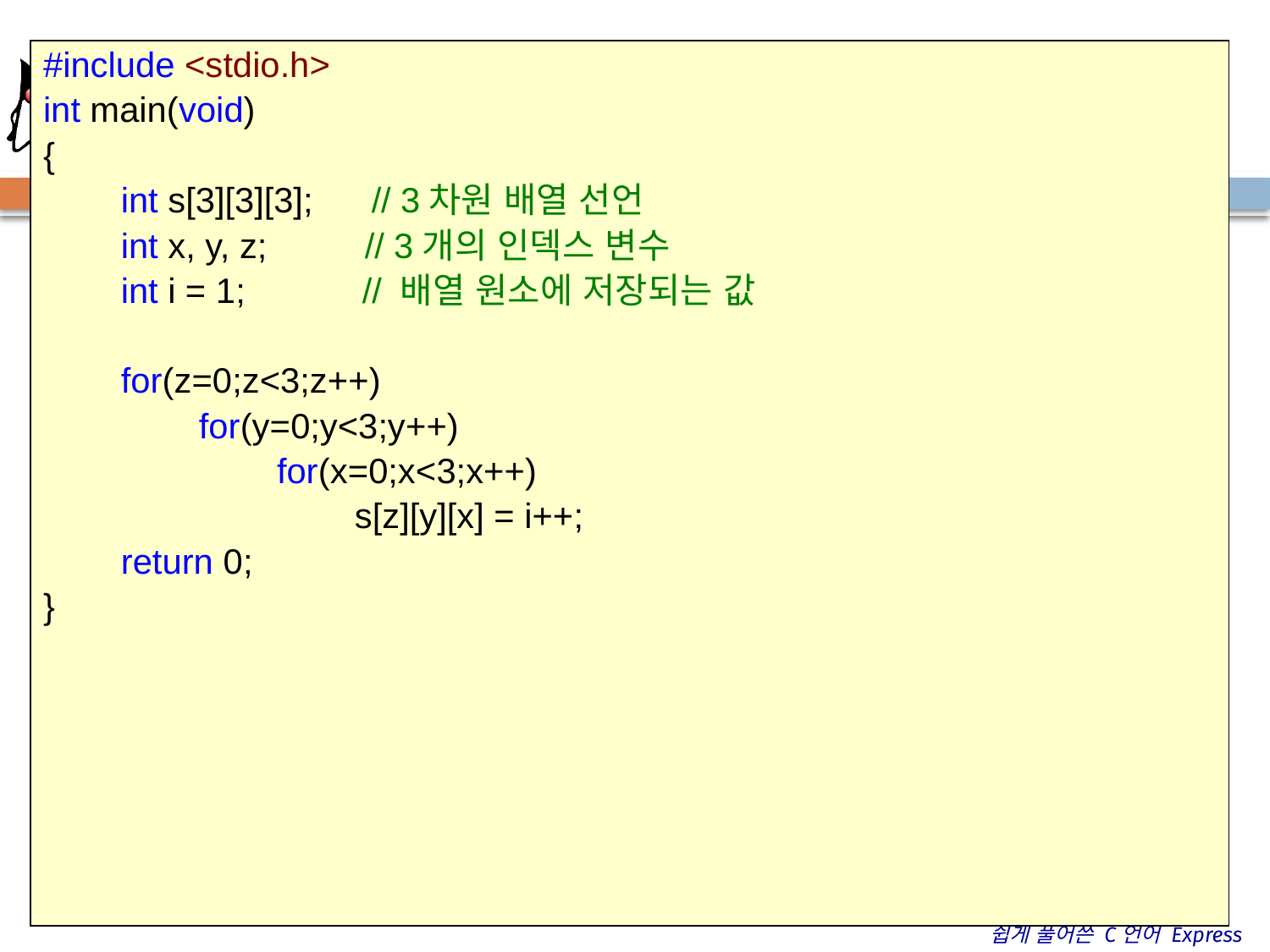

#include <stdio.h>
int main(void)
{
        int s[3][3][3];      // 3차원 배열 선언
        int x, y, z;          // 3개의 인덱스 변수
        int i = 1;            // 배열 원소에 저장되는 값

        for(z=0;z<3;z++)
                for(y=0;y<3;y++)
                        for(x=0;x<3;x++)
                                s[z][y][x] = i++;
        return 0;
}